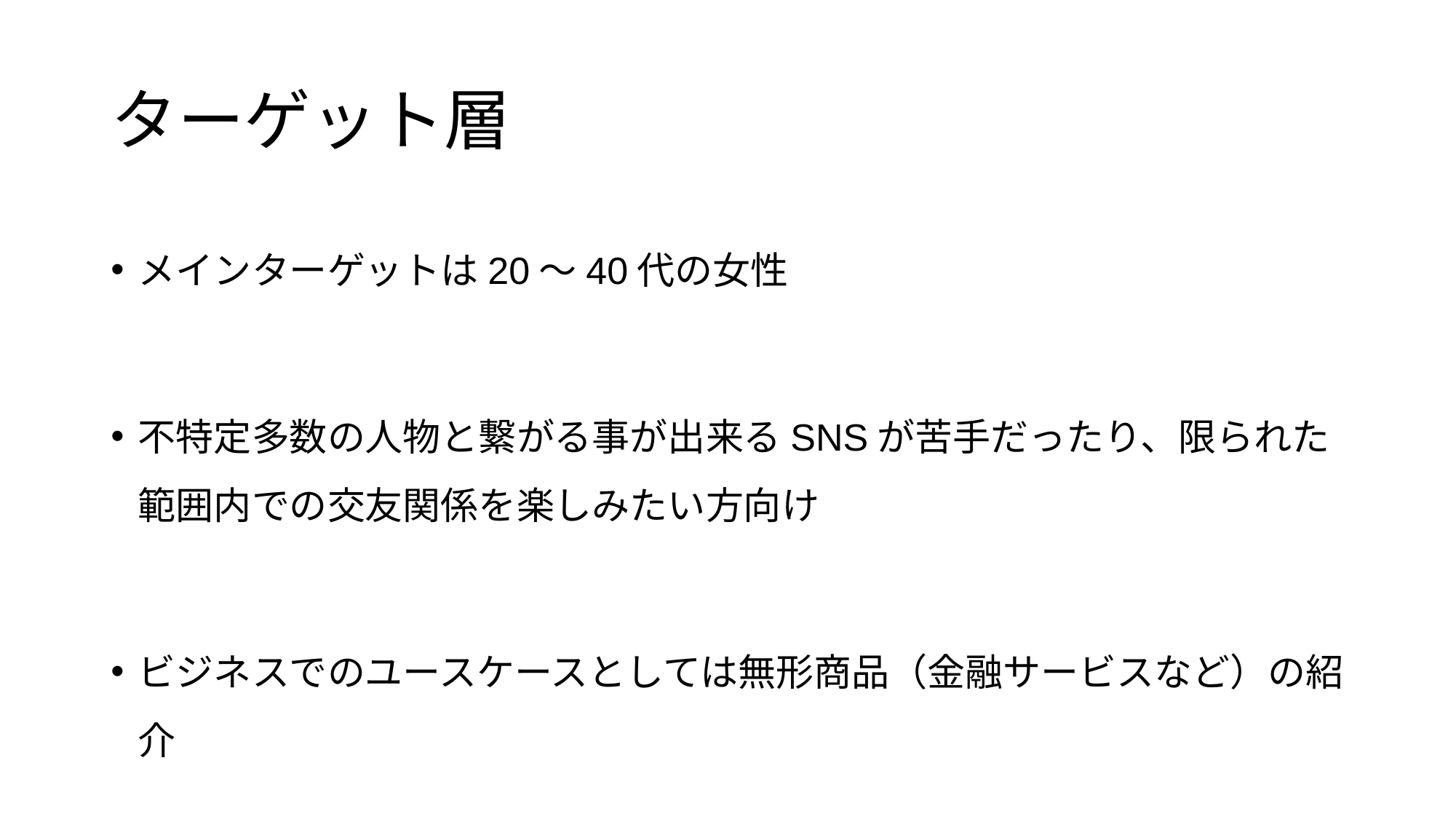

# ターゲット層
メインターゲットは20～40代の女性

不特定多数の人物と繋がる事が出来るSNSが苦手だったり、限られた範囲内での交友関係を楽しみたい方向け

ビジネスでのユースケースとしては無形商品（金融サービスなど）の紹介